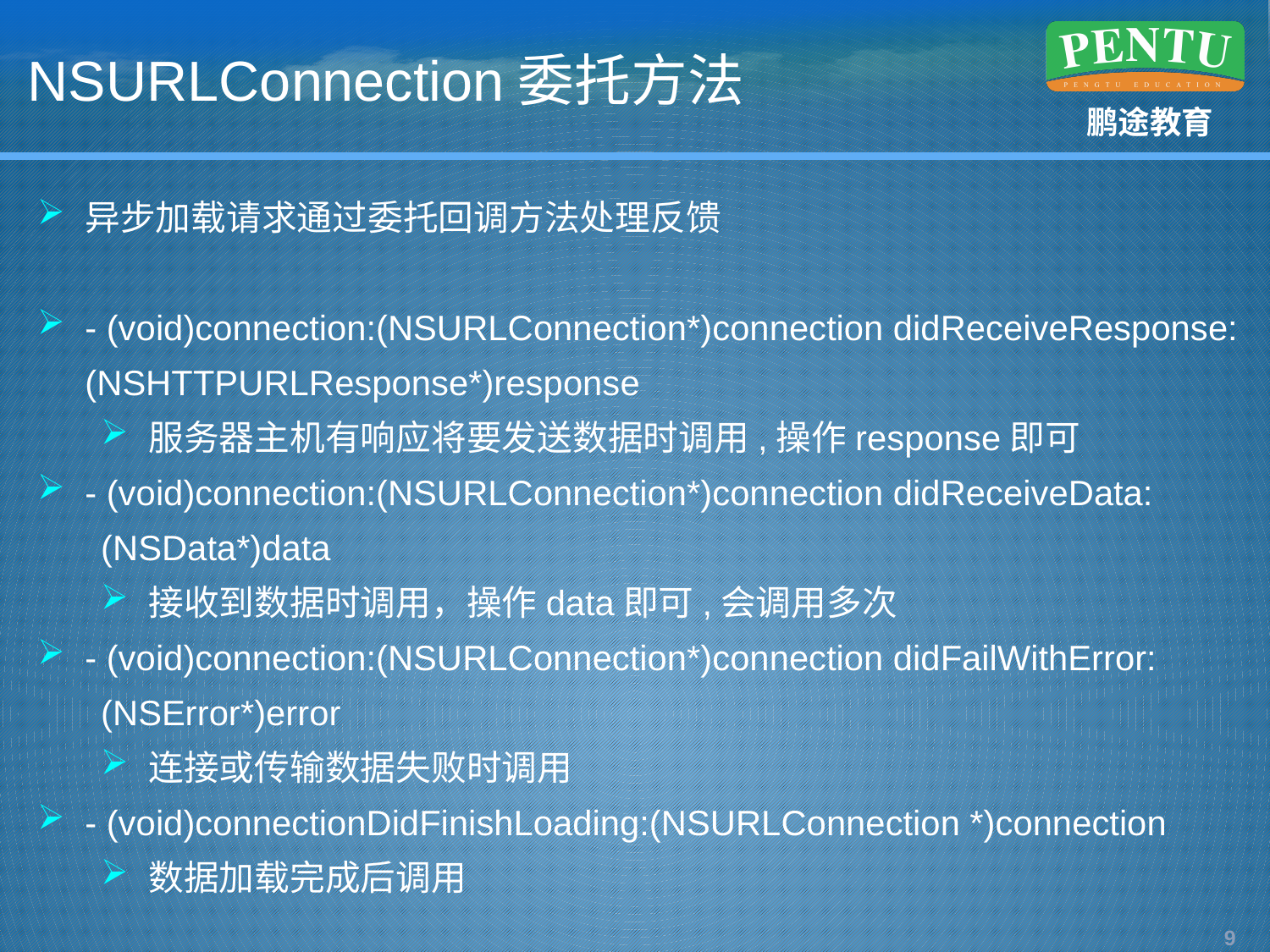

# NSURLConnection委托方法
异步加载请求通过委托回调方法处理反馈

- (void)connection:(NSURLConnection*)connection didReceiveResponse:(NSHTTPURLResponse*)response
服务器主机有响应将要发送数据时调用,操作response即可
- (void)connection:(NSURLConnection*)connection didReceiveData:
(NSData*)data
接收到数据时调用，操作data即可,会调用多次
- (void)connection:(NSURLConnection*)connection didFailWithError:
(NSError*)error
连接或传输数据失败时调用
- (void)connectionDidFinishLoading:(NSURLConnection *)connection
数据加载完成后调用
9